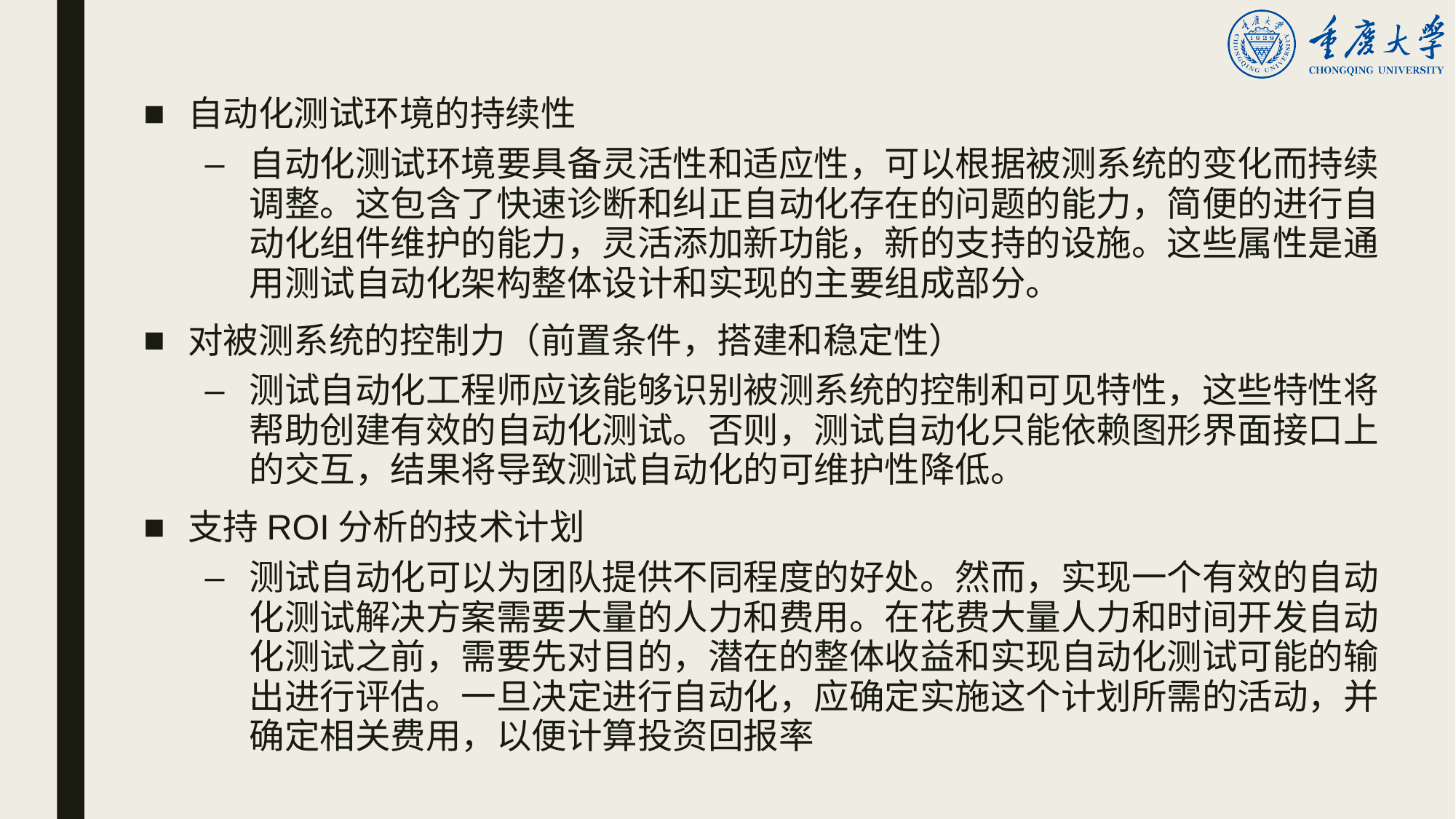

自动化测试环境的持续性
自动化测试环境要具备灵活性和适应性，可以根据被测系统的变化而持续调整。这包含了快速诊断和纠正自动化存在的问题的能力，简便的进行自动化组件维护的能力，灵活添加新功能，新的支持的设施。这些属性是通用测试自动化架构整体设计和实现的主要组成部分。
对被测系统的控制力（前置条件，搭建和稳定性）
测试自动化工程师应该能够识别被测系统的控制和可见特性，这些特性将帮助创建有效的自动化测试。否则，测试自动化只能依赖图形界面接口上的交互，结果将导致测试自动化的可维护性降低。
支持ROI分析的技术计划
测试自动化可以为团队提供不同程度的好处。然而，实现一个有效的自动化测试解决方案需要大量的人力和费用。在花费大量人力和时间开发自动化测试之前，需要先对目的，潜在的整体收益和实现自动化测试可能的输出进行评估。一旦决定进行自动化，应确定实施这个计划所需的活动，并确定相关费用，以便计算投资回报率